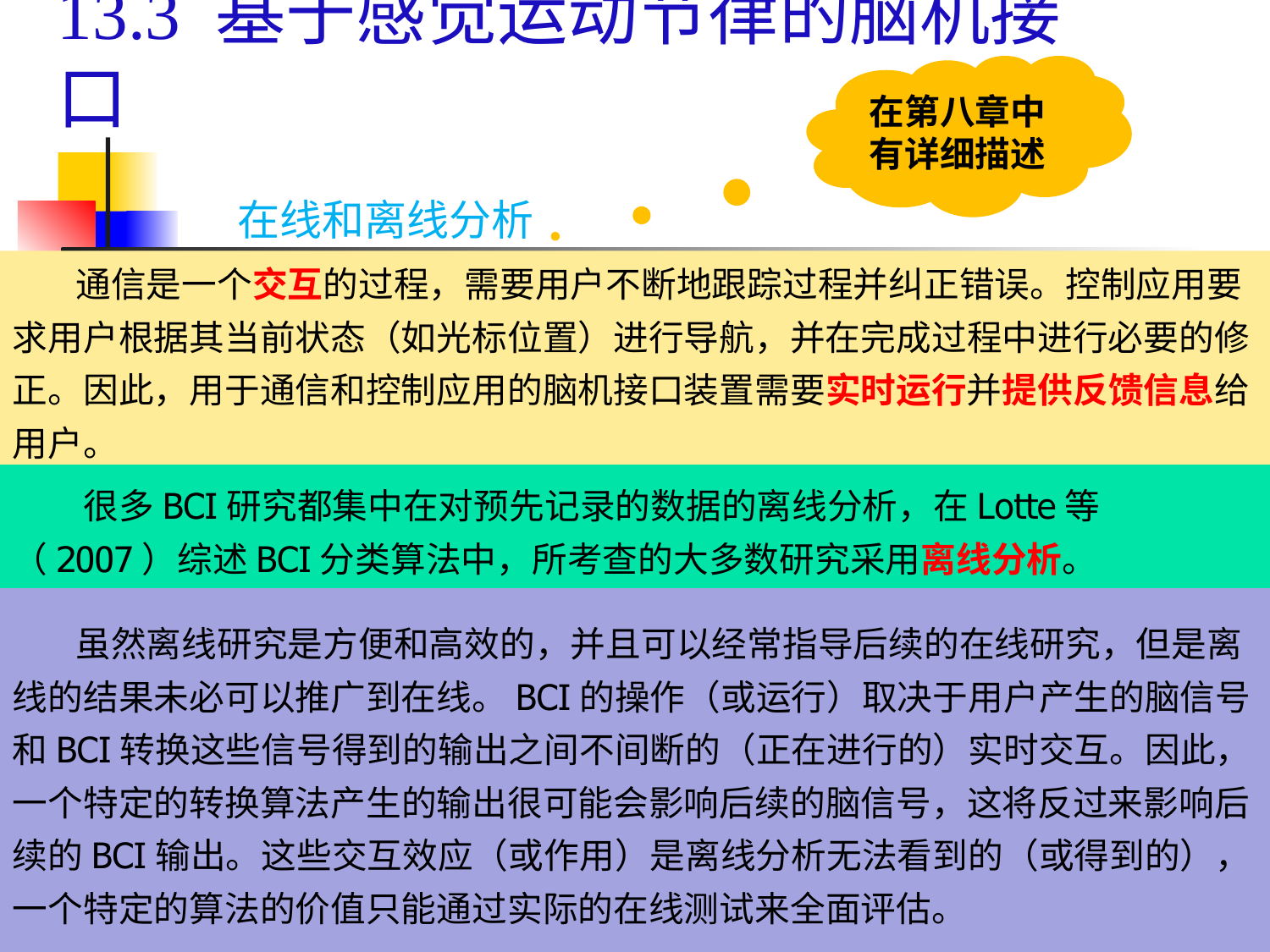

# 13.3 基于感觉运动节律的脑机接口
在第八章中有详细描述
在线和离线分析
       通信是一个交互的过程，需要用户不断地跟踪过程并纠正错误。控制应用要求用户根据其当前状态（如光标位置）进行导航，并在完成过程中进行必要的修正。因此，用于通信和控制应用的脑机接口装置需要实时运行并提供反馈信息给用户。

        很多BCI研究都集中在对预先记录的数据的离线分析，在Lotte等（2007）综述BCI分类算法中，所考查的大多数研究采用离线分析。
       虽然离线研究是方便和高效的，并且可以经常指导后续的在线研究，但是离线的结果未必可以推广到在线。BCI的操作（或运行）取决于用户产生的脑信号和BCI转换这些信号得到的输出之间不间断的（正在进行的）实时交互。因此，一个特定的转换算法产生的输出很可能会影响后续的脑信号，这将反过来影响后续的BCI输出。这些交互效应（或作用）是离线分析无法看到的（或得到的），一个特定的算法的价值只能通过实际的在线测试来全面评估。